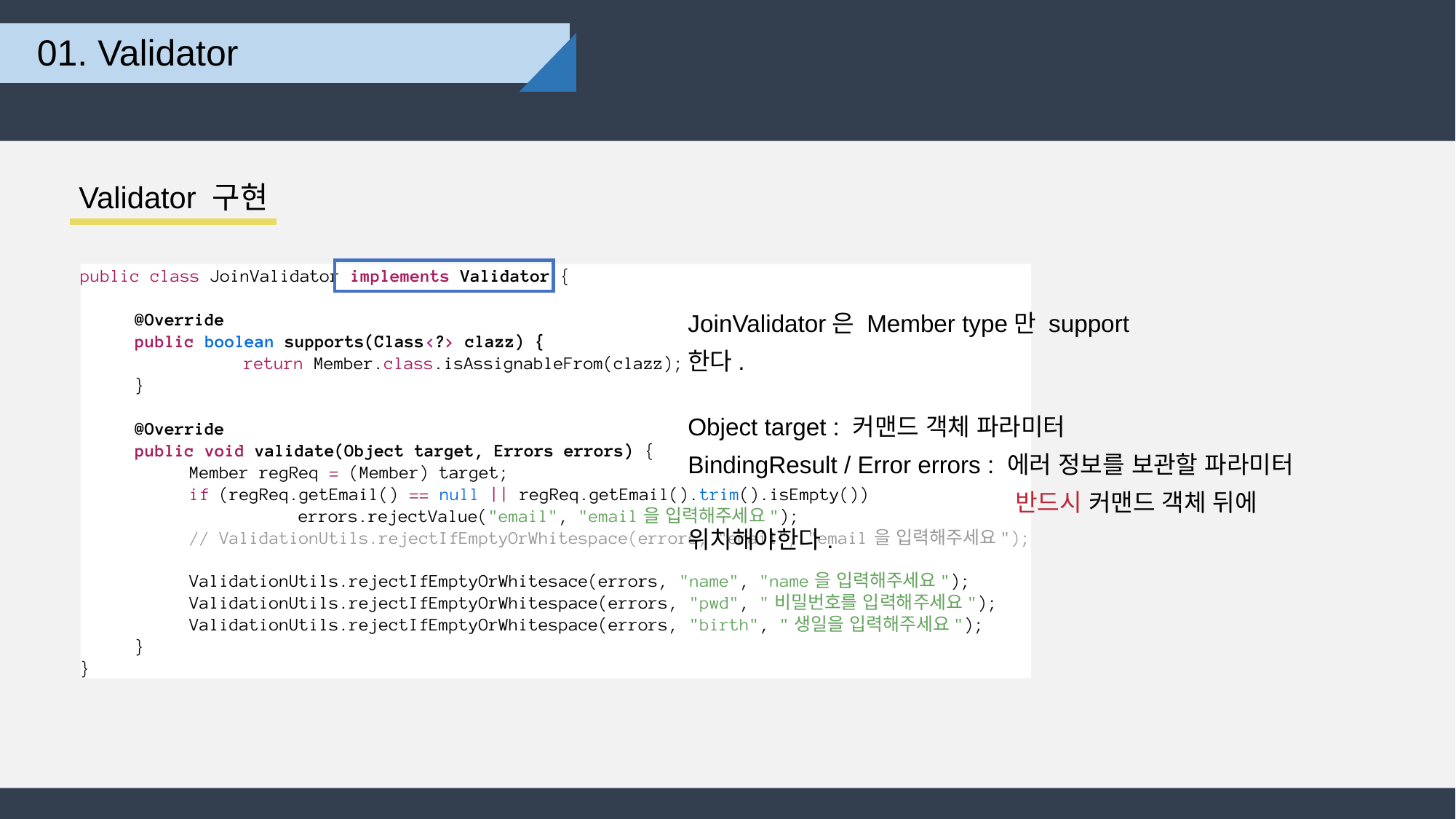

01. Validator

Validator 구현

public class JoinValidator implements Validator {

@Override
public boolean supports(Class<?> clazz) {
	return Member.class.isAssignableFrom(clazz);
}

@Override
public void validate(Object target, Errors errors) {
Member regReq = (Member) target;
if (regReq.getEmail() == null || regReq.getEmail().trim().isEmpty())
	errors.rejectValue("email", "email을 입력해주세요");
// ValidationUtils.rejectIfEmptyOrWhitespace(errors, "email", "email을 입력해주세요");

ValidationUtils.rejectIfEmptyOrWhitesace(errors, "name", "name을 입력해주세요");
ValidationUtils.rejectIfEmptyOrWhitespace(errors, "pwd", "비밀번호를 입력해주세요");
ValidationUtils.rejectIfEmptyOrWhitespace(errors, "birth", "생일을 입력해주세요");
}
}
JoinValidator은 Member type만 support 한다.
Object target : 커맨드 객체 파라미터
BindingResult / Error errors : 에러 정보를 보관할 파라미터
			반드시 커맨드 객체 뒤에 위치해야한다.